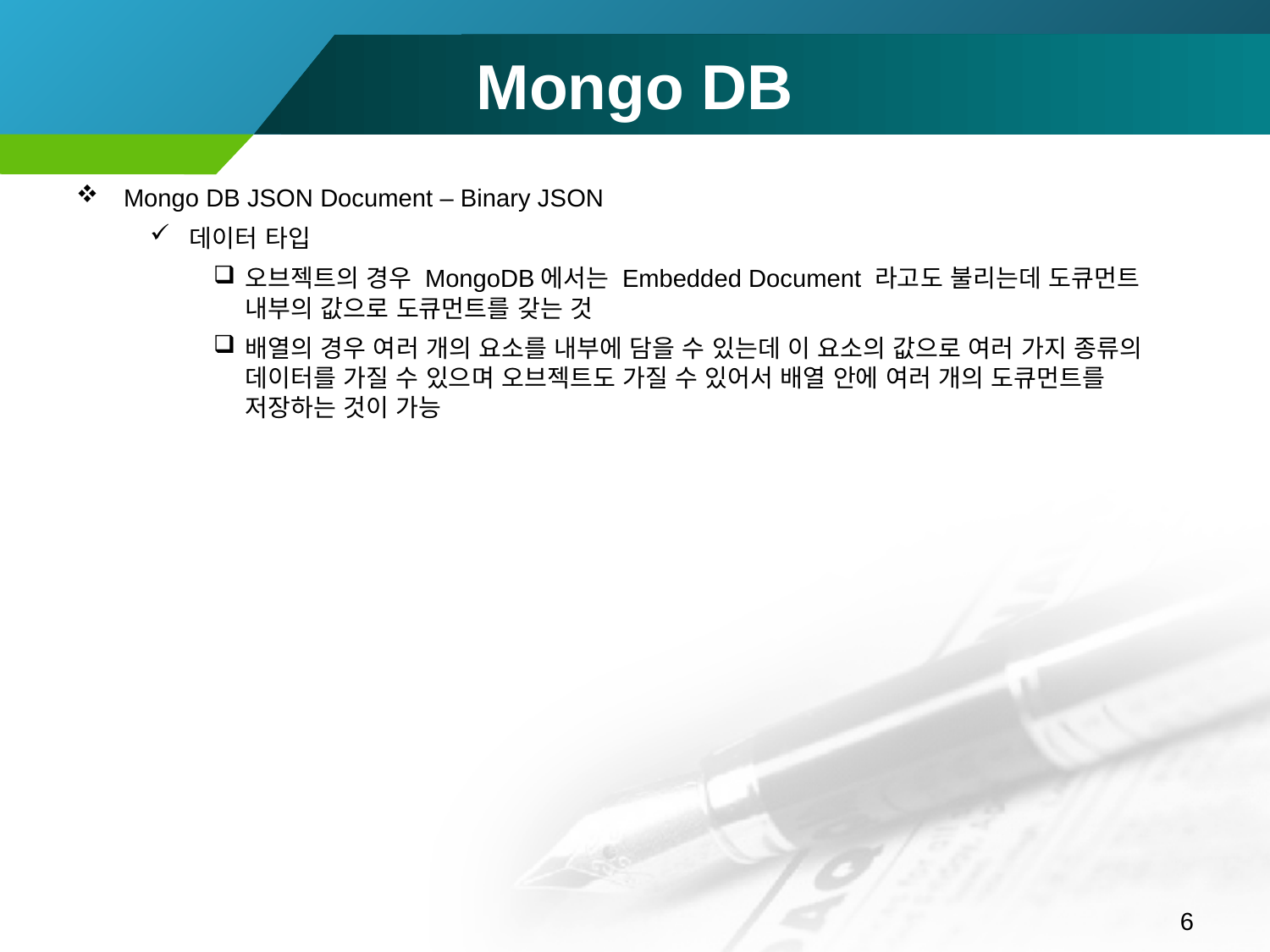

# Mongo DB
Mongo DB JSON Document – Binary JSON
데이터 타입
오브젝트의 경우 MongoDB에서는 Embedded Document 라고도 불리는데 도큐먼트 내부의 값으로 도큐먼트를 갖는 것
배열의 경우 여러 개의 요소를 내부에 담을 수 있는데 이 요소의 값으로 여러 가지 종류의 데이터를 가질 수 있으며 오브젝트도 가질 수 있어서 배열 안에 여러 개의 도큐먼트를 저장하는 것이 가능

6